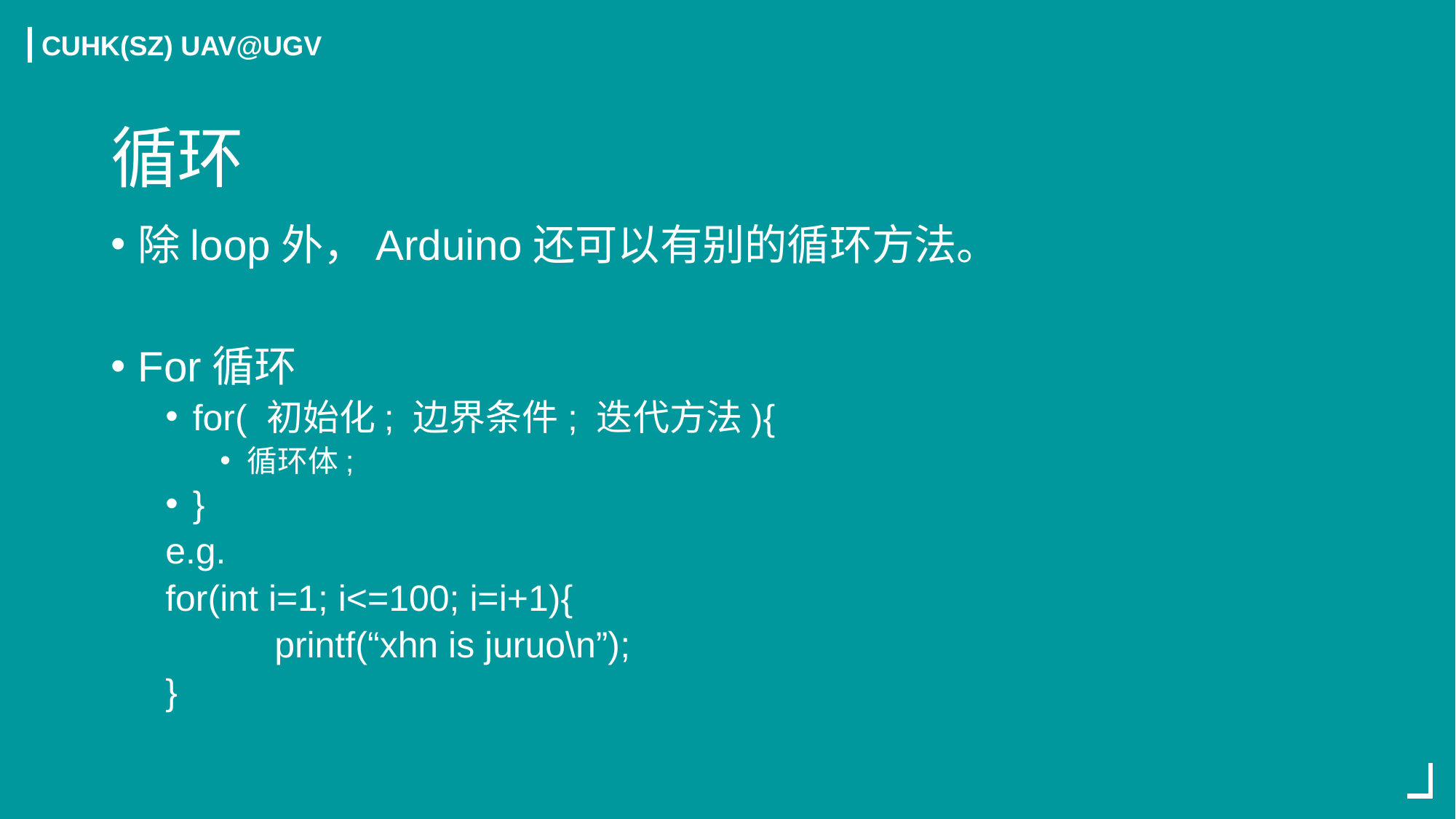

# 循环
除loop外，Arduino还可以有别的循环方法。

For循环
for( 初始化; 边界条件; 迭代方法){
循环体;
}
e.g.
for(int i=1; i<=100; i=i+1){
	printf(“xhn is juruo\n”);
}